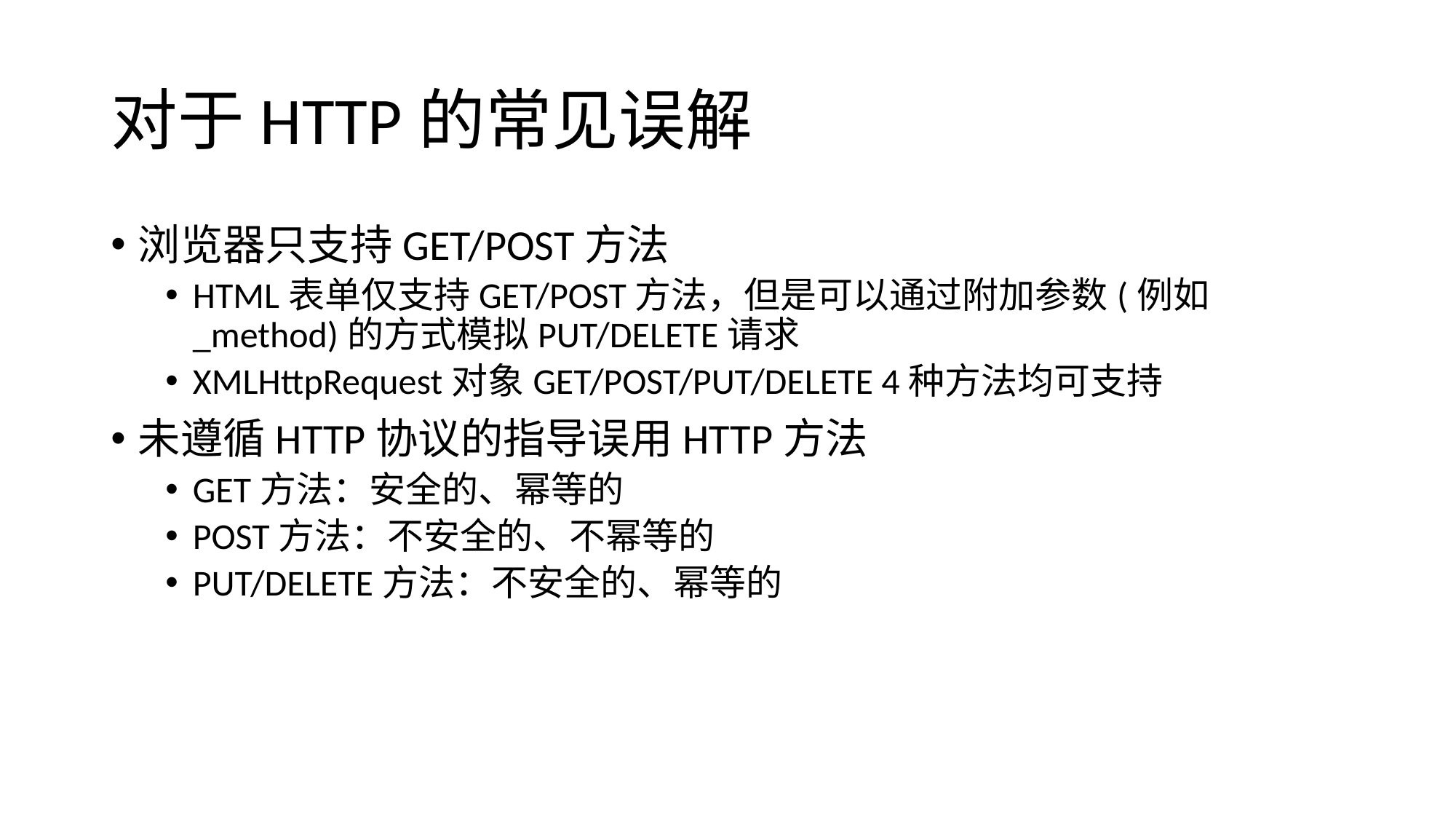

# 对于HTTP的常见误解
浏览器只支持GET/POST方法
HTML表单仅支持GET/POST方法，但是可以通过附加参数(例如_method)的方式模拟PUT/DELETE请求
XMLHttpRequest对象GET/POST/PUT/DELETE 4种方法均可支持
未遵循HTTP协议的指导误用HTTP方法
GET方法：安全的、幂等的
POST方法：不安全的、不幂等的
PUT/DELETE方法：不安全的、幂等的